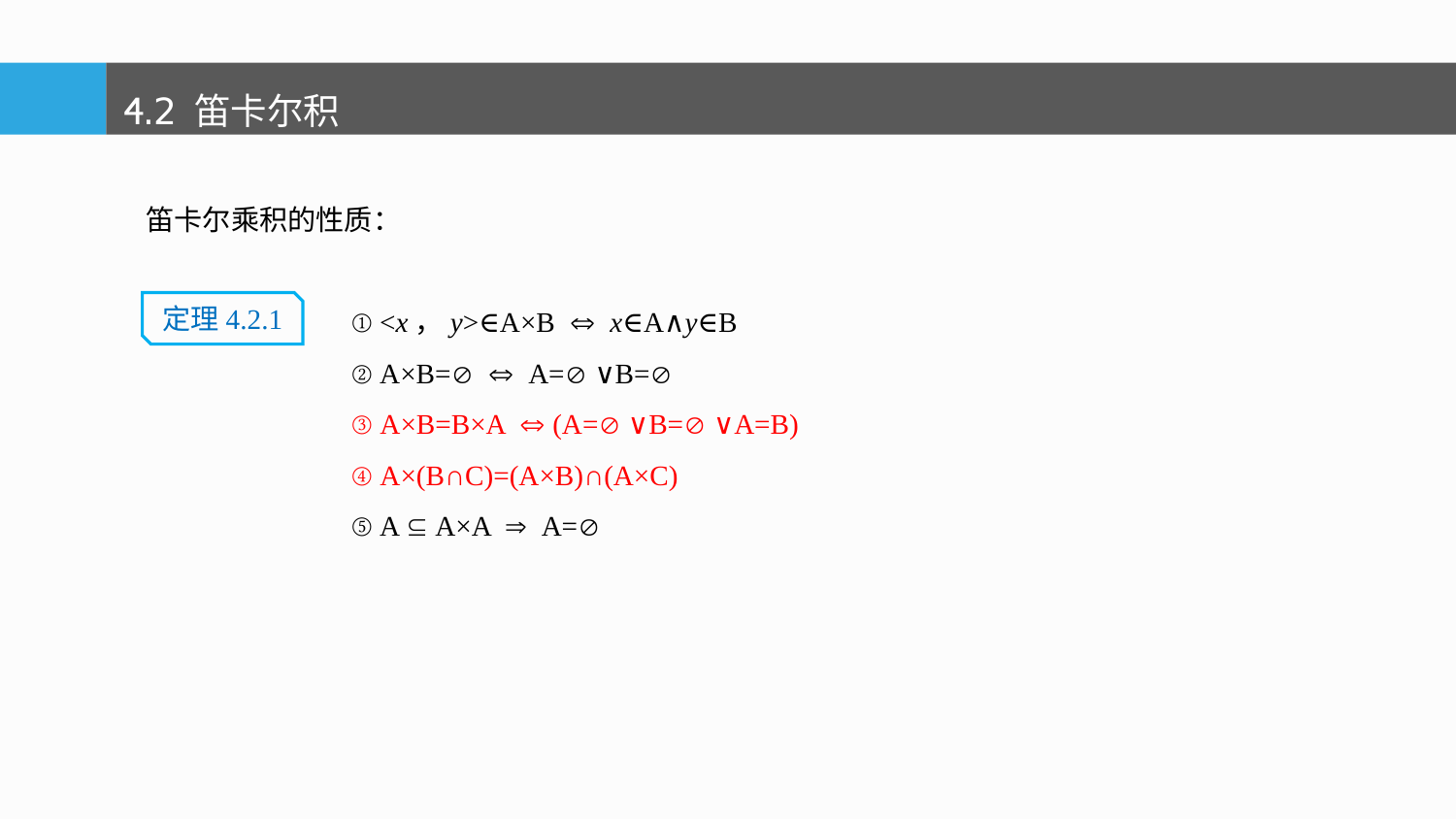

4.2 笛卡尔积

笛卡尔乘积的性质：

 ① <x，y>∈A×B  ⇔  x∈A∧y∈B
 ② A×B=∅  ⇔  A=∅ ∨ B=∅
 ③ A×B=B×A  ⇔ (A=∅ ∨ B=∅ ∨ A=B)
 ④ A×(B∩C)=(A×B)∩(A×C)
 ⑤ A ⊆ A×A  ⇒  A=∅
定理4.2.1